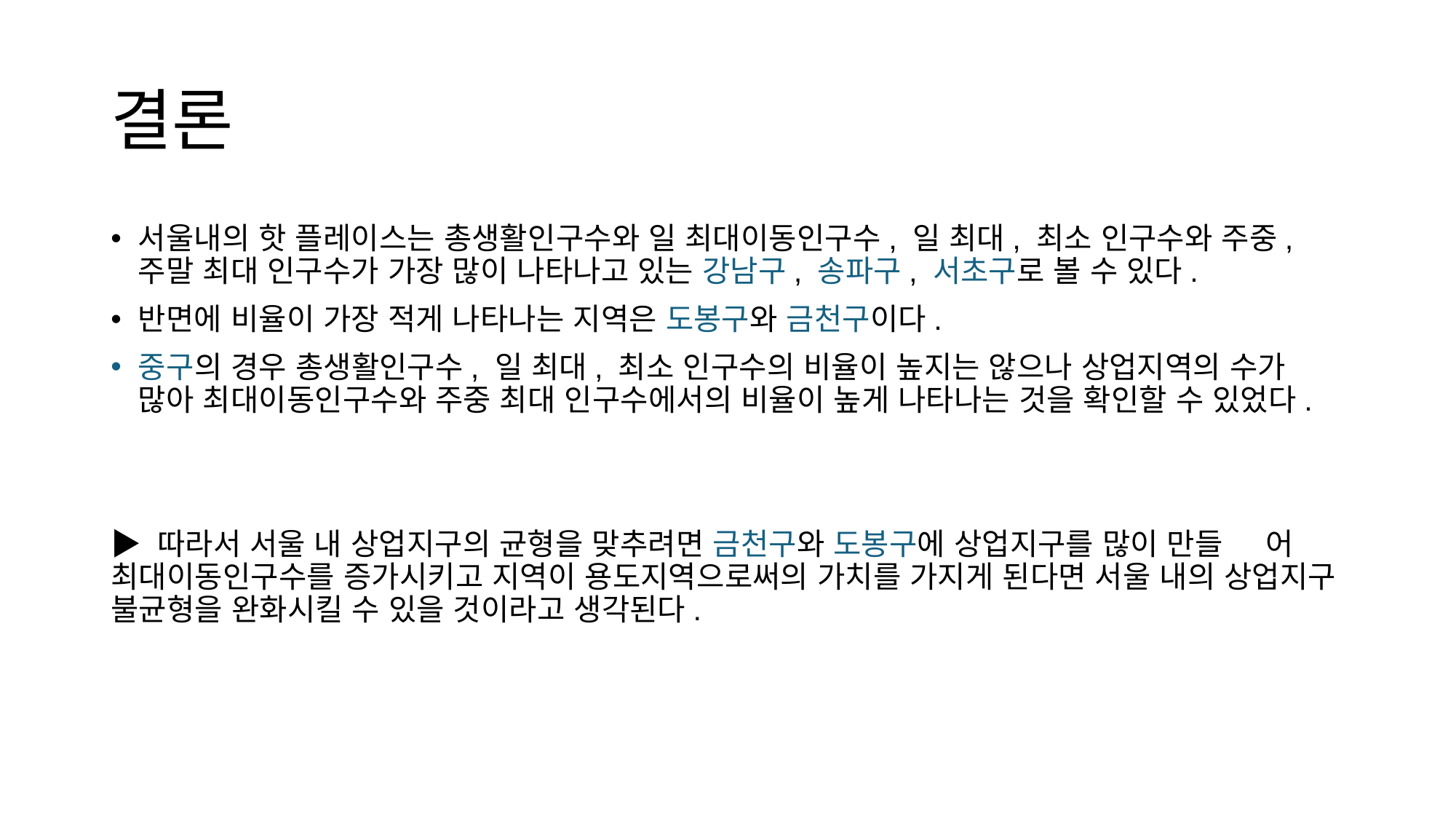

# 결론
서울내의 핫 플레이스는 총생활인구수와 일 최대이동인구수, 일 최대, 최소 인구수와 주중, 주말 최대 인구수가 가장 많이 나타나고 있는 강남구, 송파구, 서초구로 볼 수 있다.
반면에 비율이 가장 적게 나타나는 지역은 도봉구와 금천구이다.
중구의 경우 총생활인구수, 일 최대, 최소 인구수의 비율이 높지는 않으나 상업지역의 수가 많아 최대이동인구수와 주중 최대 인구수에서의 비율이 높게 나타나는 것을 확인할 수 있었다.

▶ 따라서 서울 내 상업지구의 균형을 맞추려면 금천구와 도봉구에 상업지구를 많이 만들     어 최대이동인구수를 증가시키고 지역이 용도지역으로써의 가치를 가지게 된다면 서울 내의 상업지구 불균형을 완화시킬 수 있을 것이라고 생각된다.